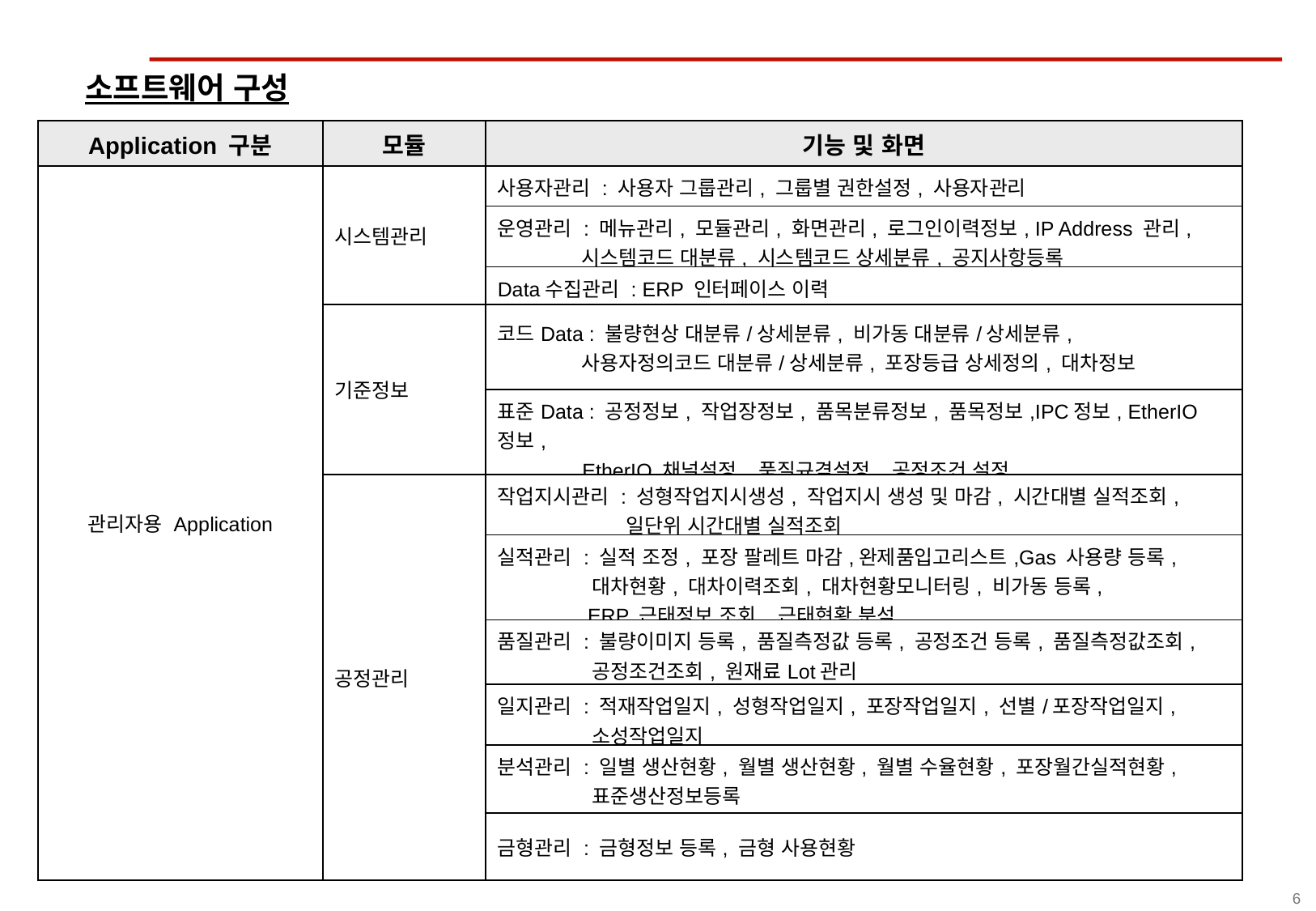

소프트웨어 구성
| Application 구분 | 모듈 | 기능 및 화면 |
| --- | --- | --- |
| 관리자용 Application | 시스템관리 | 사용자관리 : 사용자 그룹관리, 그룹별 권한설정, 사용자관리 |
|  |  | 운영관리 : 메뉴관리, 모듈관리, 화면관리, 로그인이력정보, IP Address 관리, 시스템코드 대분류, 시스템코드 상세분류, 공지사항등록 |
|  |  | Data수집관리 : ERP 인터페이스 이력 |
|  | 기준정보 | 코드Data : 불량현상 대분류/상세분류, 비가동 대분류/상세분류, 사용자정의코드 대분류/상세분류, 포장등급 상세정의, 대차정보 |
|  |  | 표준Data : 공정정보, 작업장정보, 품목분류정보, 품목정보,IPC정보, EtherIO정보, EtherIO 채널설정, 품질규격설정, 공정조건 설정 |
|  | 공정관리 | 작업지시관리 : 성형작업지시생성, 작업지시 생성 및 마감, 시간대별 실적조회, 일단위 시간대별 실적조회 |
|  |  | 실적관리 : 실적 조정, 포장 팔레트 마감,완제품입고리스트,Gas 사용량 등록, 대차현황, 대차이력조회, 대차현황모니터링, 비가동 등록, ERP 근태정보 조회, 근태현황 분석 |
|  |  | 품질관리 : 불량이미지 등록, 품질측정값 등록, 공정조건 등록, 품질측정값조회, 공정조건조회, 원재료Lot관리 |
|  |  | 일지관리 : 적재작업일지, 성형작업일지, 포장작업일지, 선별/포장작업일지, 소성작업일지 |
|  |  | 분석관리 : 일별 생산현황, 월별 생산현황, 월별 수율현황, 포장월간실적현황, 표준생산정보등록 |
|  |  | 금형관리 : 금형정보 등록, 금형 사용현황 |